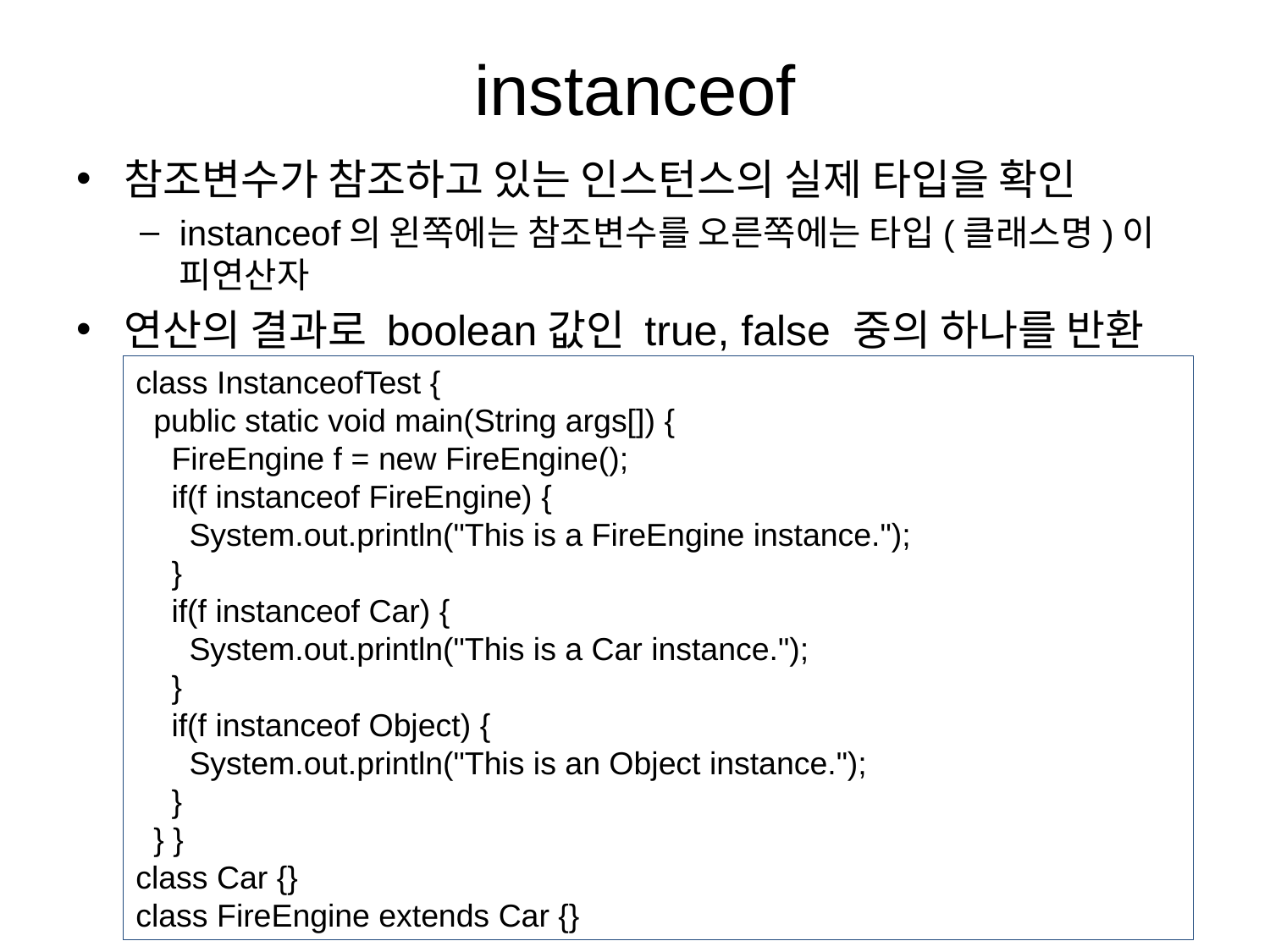

# instanceof
참조변수가 참조하고 있는 인스턴스의 실제 타입을 확인
instanceof의 왼쪽에는 참조변수를 오른쪽에는 타입(클래스명)이 피연산자
연산의 결과로 boolean값인 true, false 중의 하나를 반환
class InstanceofTest {
  public static void main(String args[]) {
    FireEngine f = new FireEngine();
    if(f instanceof FireEngine) {
      System.out.println("This is a FireEngine instance.");
    }
    if(f instanceof Car) {
      System.out.println("This is a Car instance.");
    }
    if(f instanceof Object) {
      System.out.println("This is an Object instance.");
    }
  } }
class Car {}
class FireEngine extends Car {}